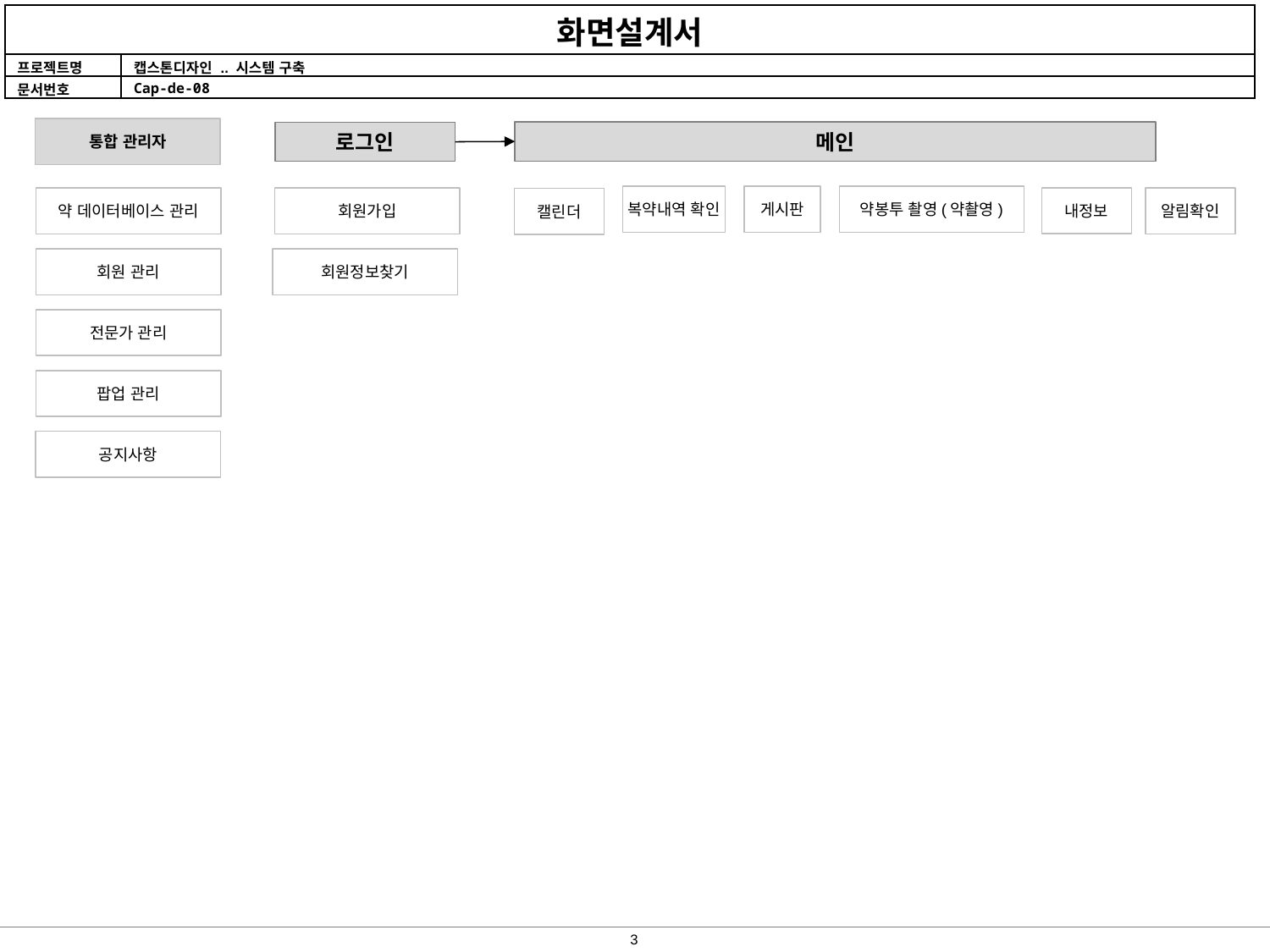

통합 관리자
메인
로그인
복약내역 확인
게시판
약봉투 촬영(약촬영)
내정보
약 데이터베이스 관리
회원가입
알림확인
캘린더
회원 관리
회원정보찾기
전문가 관리
팝업 관리
공지사항